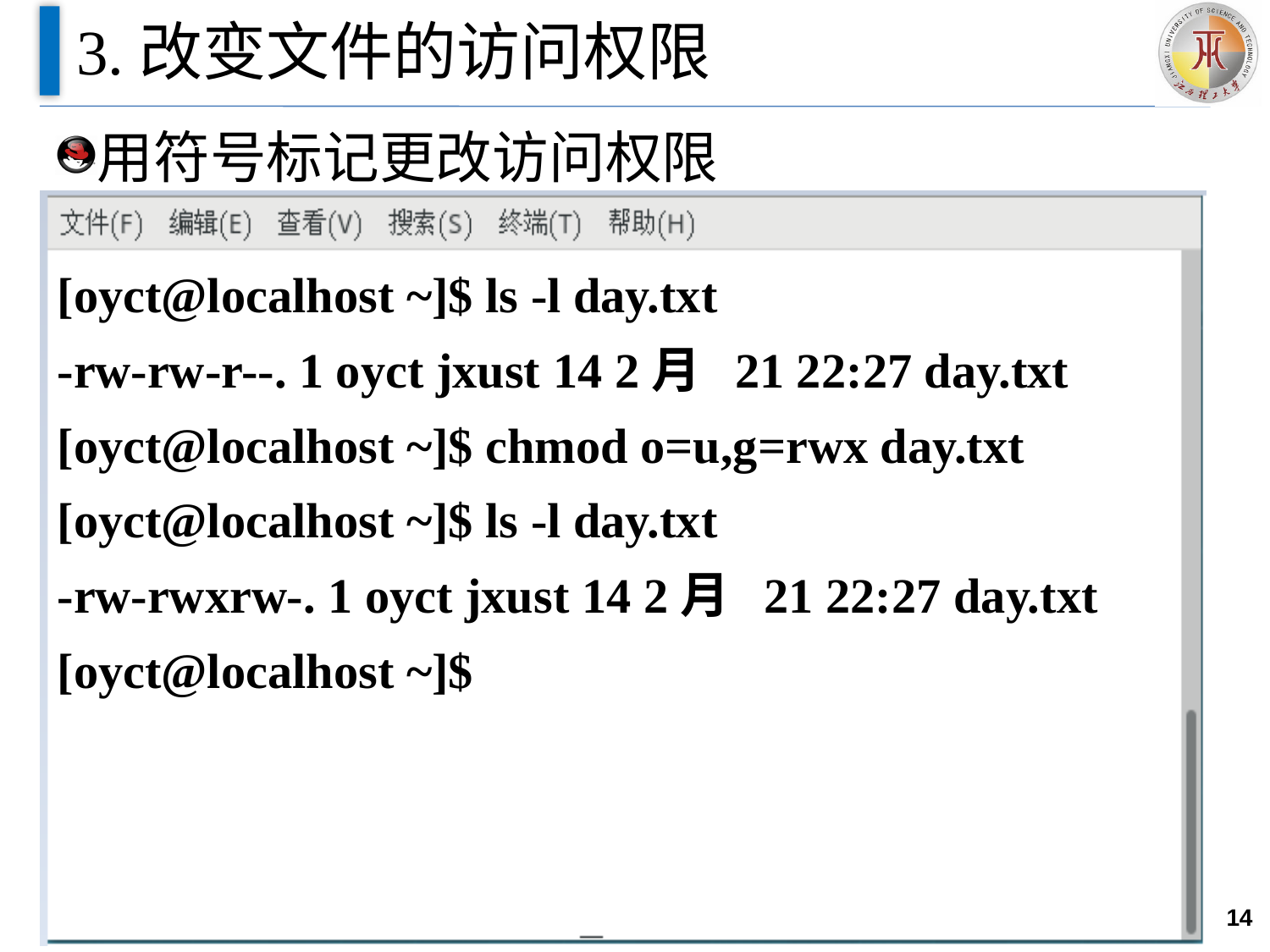

# 3.改变文件的访问权限
用符号标记更改访问权限
[oyct@localhost ~]$ ls -l day.txt
-rw-rw-r--. 1 oyct jxust 14 2月  21 22:27 day.txt
[oyct@localhost ~]$ chmod o=u,g=rwx day.txt
[oyct@localhost ~]$ ls -l day.txt
-rw-rwxrw-. 1 oyct jxust 14 2月  21 22:27 day.txt
[oyct@localhost ~]$

14